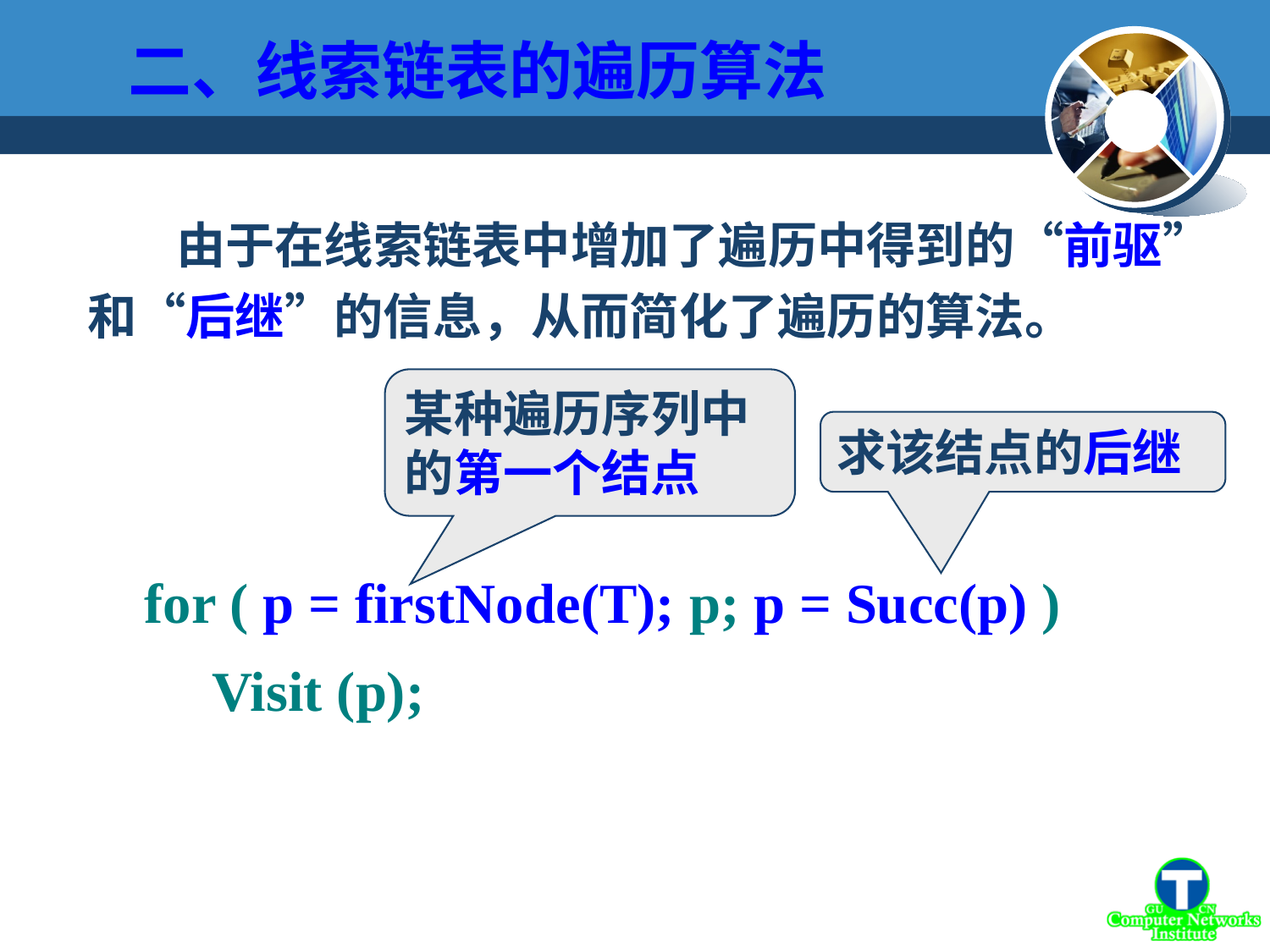

二、线索链表的遍历算法
       由于在线索链表中增加了遍历中得到的“前驱”和“后继”的信息，从而简化了遍历的算法。
某种遍历序列中的第一个结点
求该结点的后继
 for ( p = firstNode(T); p; p = Succ(p) )
      Visit (p);
90